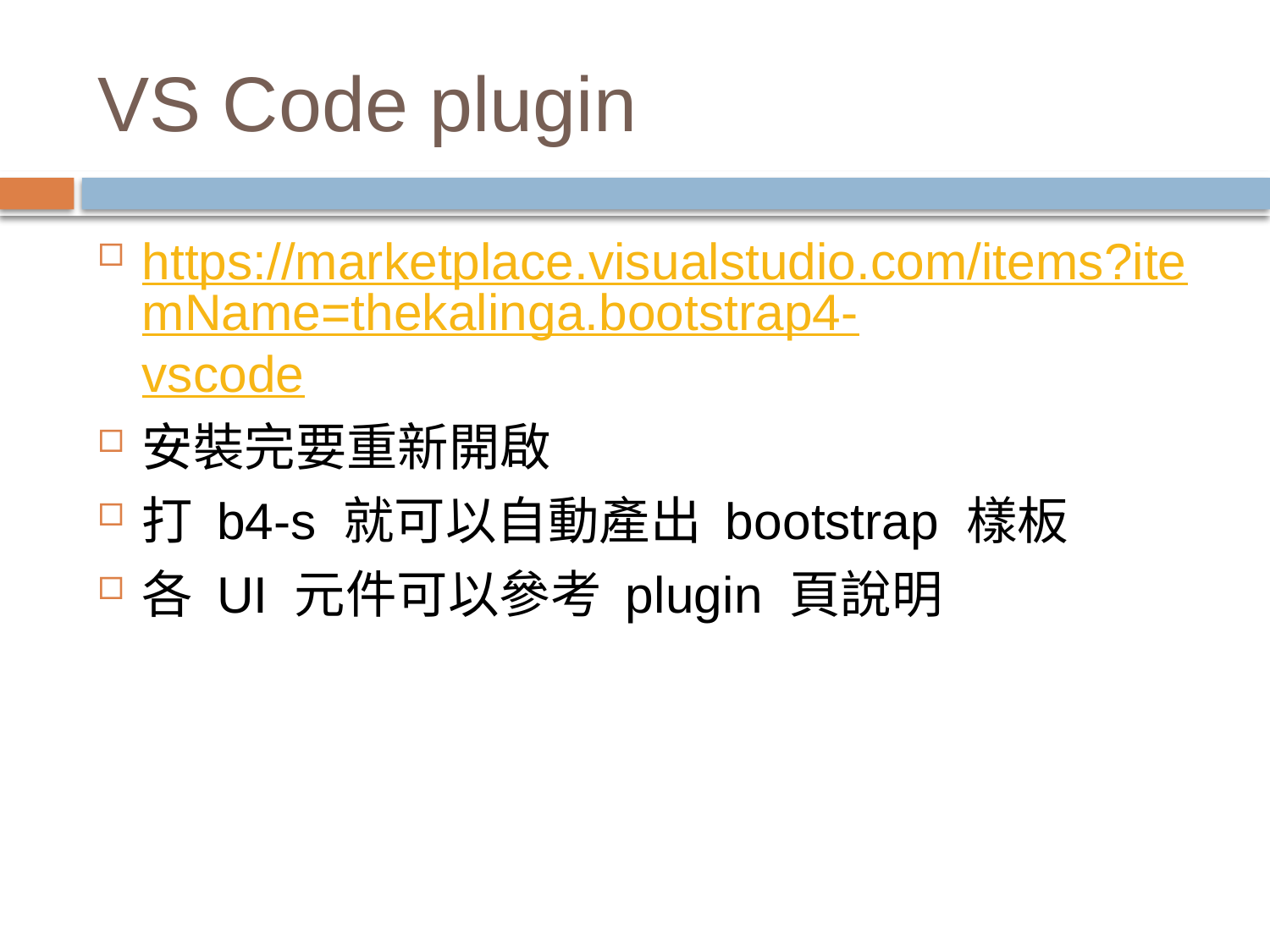

# VS Code plugin
https://marketplace.visualstudio.com/items?itemName=thekalinga.bootstrap4-vscode
安裝完要重新開啟
打 b4-s 就可以自動產出 bootstrap 樣板
各 UI 元件可以參考 plugin 頁說明